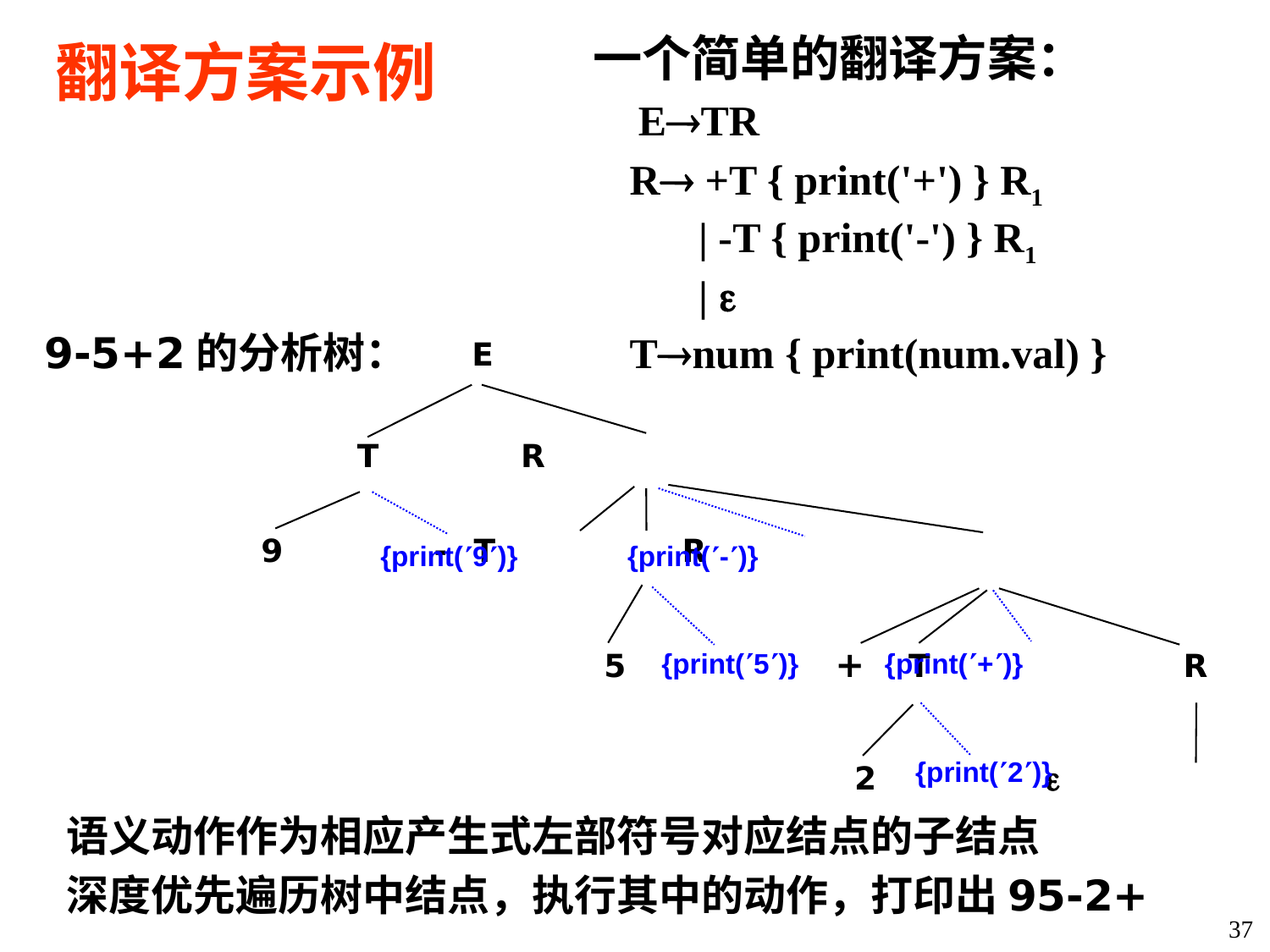

翻译方案示例
# 一个简单的翻译方案： E→TR R→ +T { print('+') } R1 | -T { print('-') } R1 | ε T→num { print(num.val) }
9-5+2的分析树：
E

T                R

9                 -   T                     R

5                   +    T                       R

2                   ε

{print(′9′)}              {print(′-′)}

{print(′5′)}           {print(′+′)}

{print(′2′)}
语义动作作为相应产生式左部符号对应结点的子结点
深度优先遍历树中结点，执行其中的动作，打印出95-2+
37